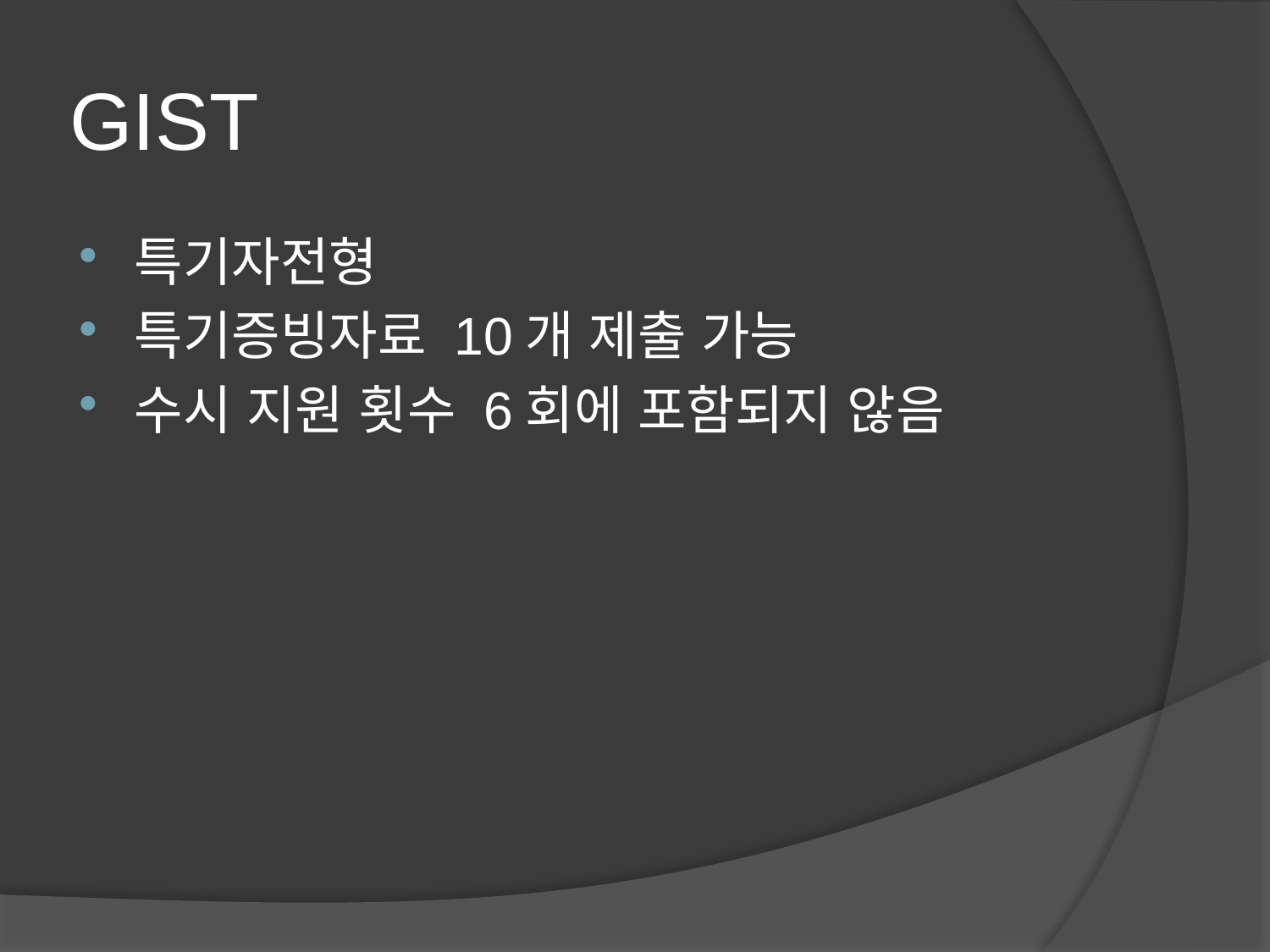

# GIST
특기자전형
특기증빙자료 10개 제출 가능
수시 지원 횟수 6회에 포함되지 않음